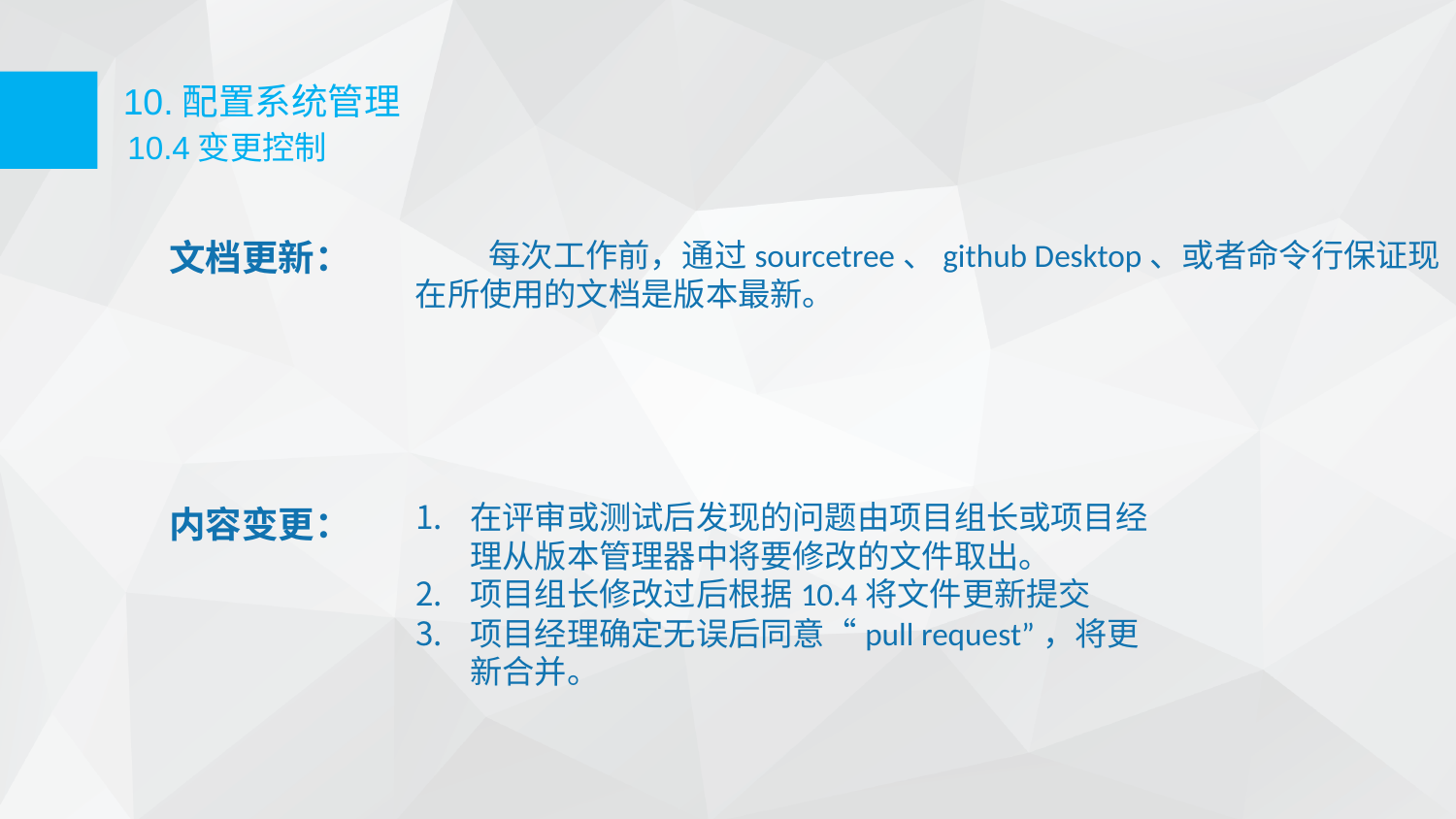

10.配置系统管理
10.4变更控制
文档更新：
         每次工作前，通过sourcetree、github Desktop、或者命令行保证现在所使用的文档是版本最新。
在评审或测试后发现的问题由项目组长或项目经理从版本管理器中将要修改的文件取出。
项目组长修改过后根据10.4将文件更新提交
项目经理确定无误后同意“pull request”，将更新合并。
内容变更：